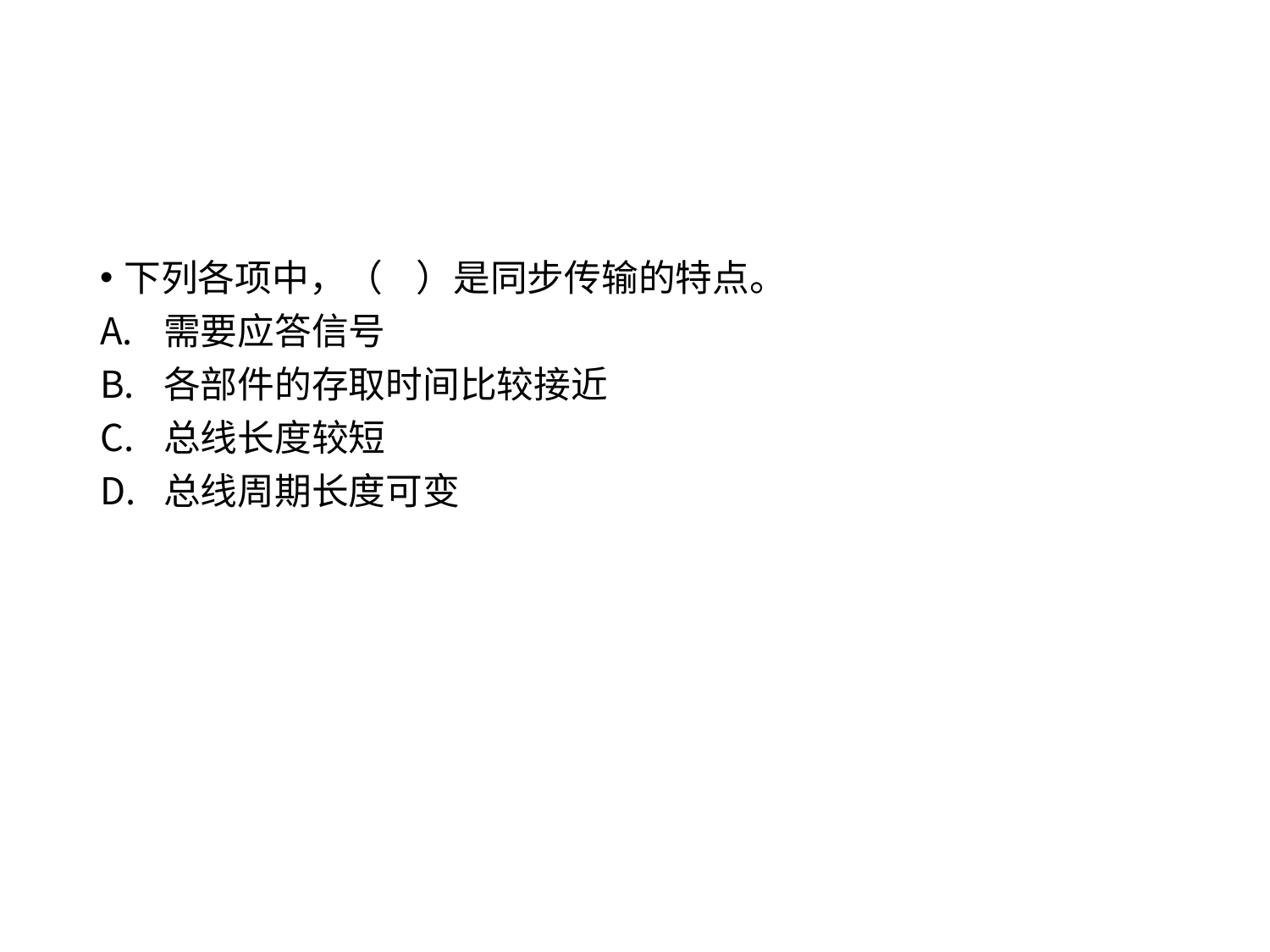

#
下列各项中，（    ）是同步传输的特点。
需要应答信号
各部件的存取时间比较接近
总线长度较短
总线周期长度可变